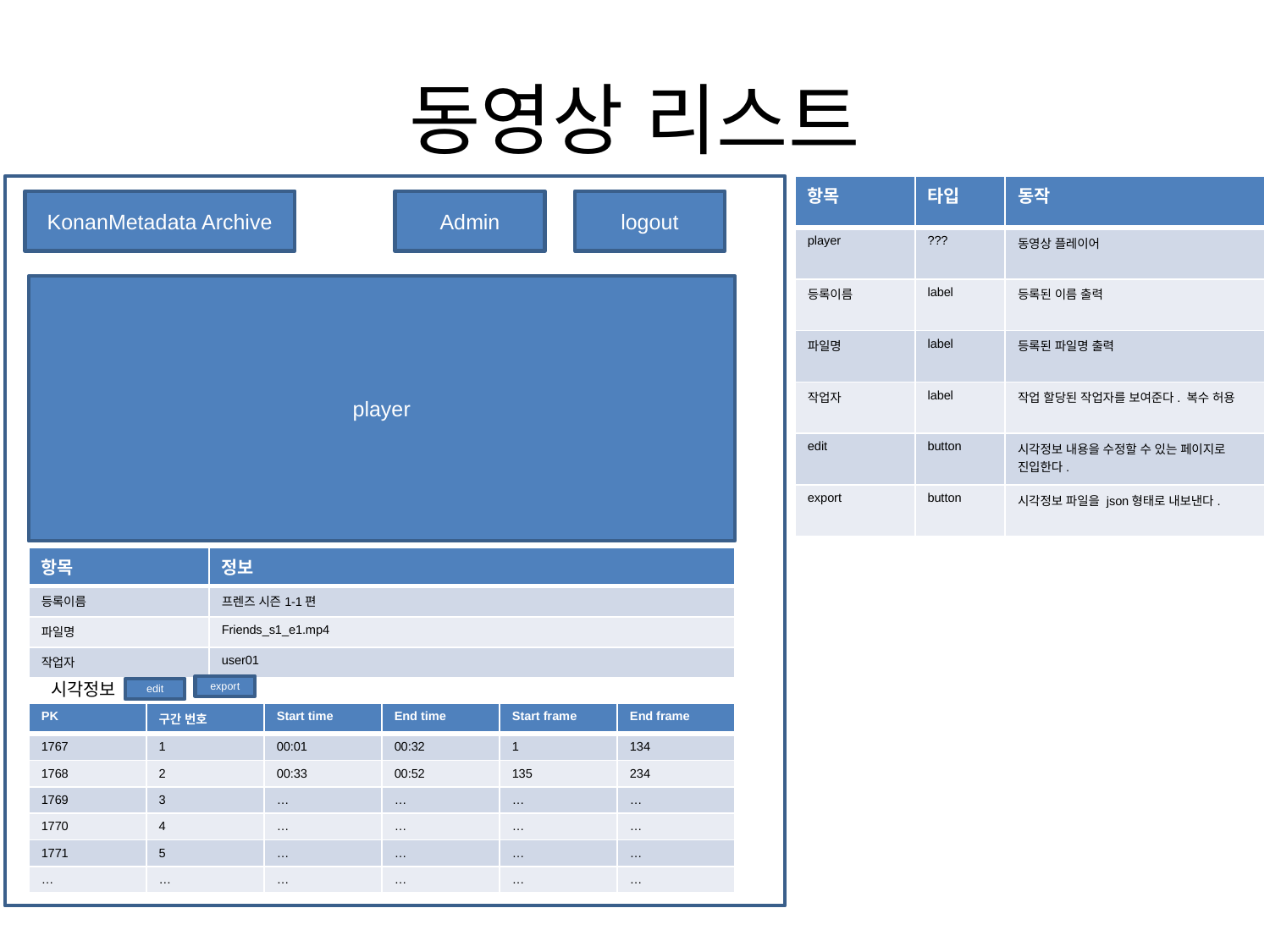

# 동영상 리스트

| 항목 | 타입 | 동작 |
| --- | --- | --- |
| player | ??? | 동영상 플레이어 |
| 등록이름 | label | 등록된 이름 출력 |
| 파일명 | label | 등록된 파일명 출력 |
| 작업자 | label | 작업 할당된 작업자를 보여준다. 복수 허용 |
| edit | button | 시각정보 내용을 수정할 수 있는 페이지로 진입한다. |
| export | button | 시각정보 파일을 json형태로 내보낸다. |
KonanMetadata Archive
Admin
logout
player
| 항목 | 정보 |
| --- | --- |
| 등록이름 | 프렌즈 시즌1-1편 |
| 파일명 | Friends\_s1\_e1.mp4 |
| 작업자 | user01 |
시각정보
export
edit
| PK | 구간 번호 | Start time | End time | Start frame | End frame |
| --- | --- | --- | --- | --- | --- |
| 1767 | 1 | 00:01 | 00:32 | 1 | 134 |
| 1768 | 2 | 00:33 | 00:52 | 135 | 234 |
| 1769 | 3 | … | … | … | … |
| 1770 | 4 | … | … | … | … |
| 1771 | 5 | … | … | … | … |
| … | … | … | … | … | … |